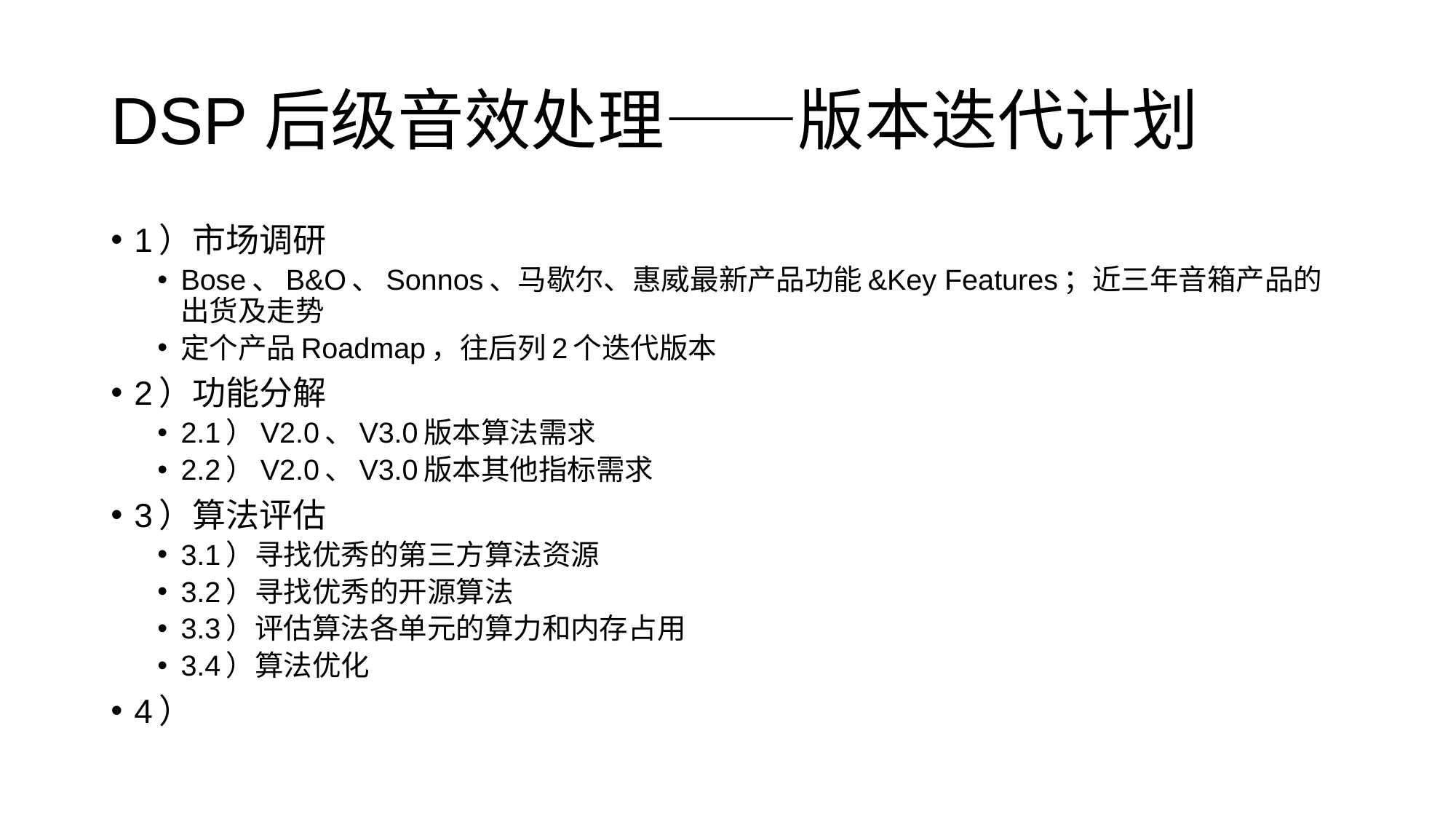

# DSP后级音效处理——版本迭代计划
1）市场调研
Bose、B&O、Sonnos、马歇尔、惠威最新产品功能&Key Features；近三年音箱产品的出货及走势
定个产品Roadmap，往后列2个迭代版本
2）功能分解
2.1）V2.0、V3.0版本算法需求
2.2）V2.0、V3.0版本其他指标需求
3）算法评估
3.1）寻找优秀的第三方算法资源
3.2）寻找优秀的开源算法
3.3）评估算法各单元的算力和内存占用
3.4）算法优化
4）